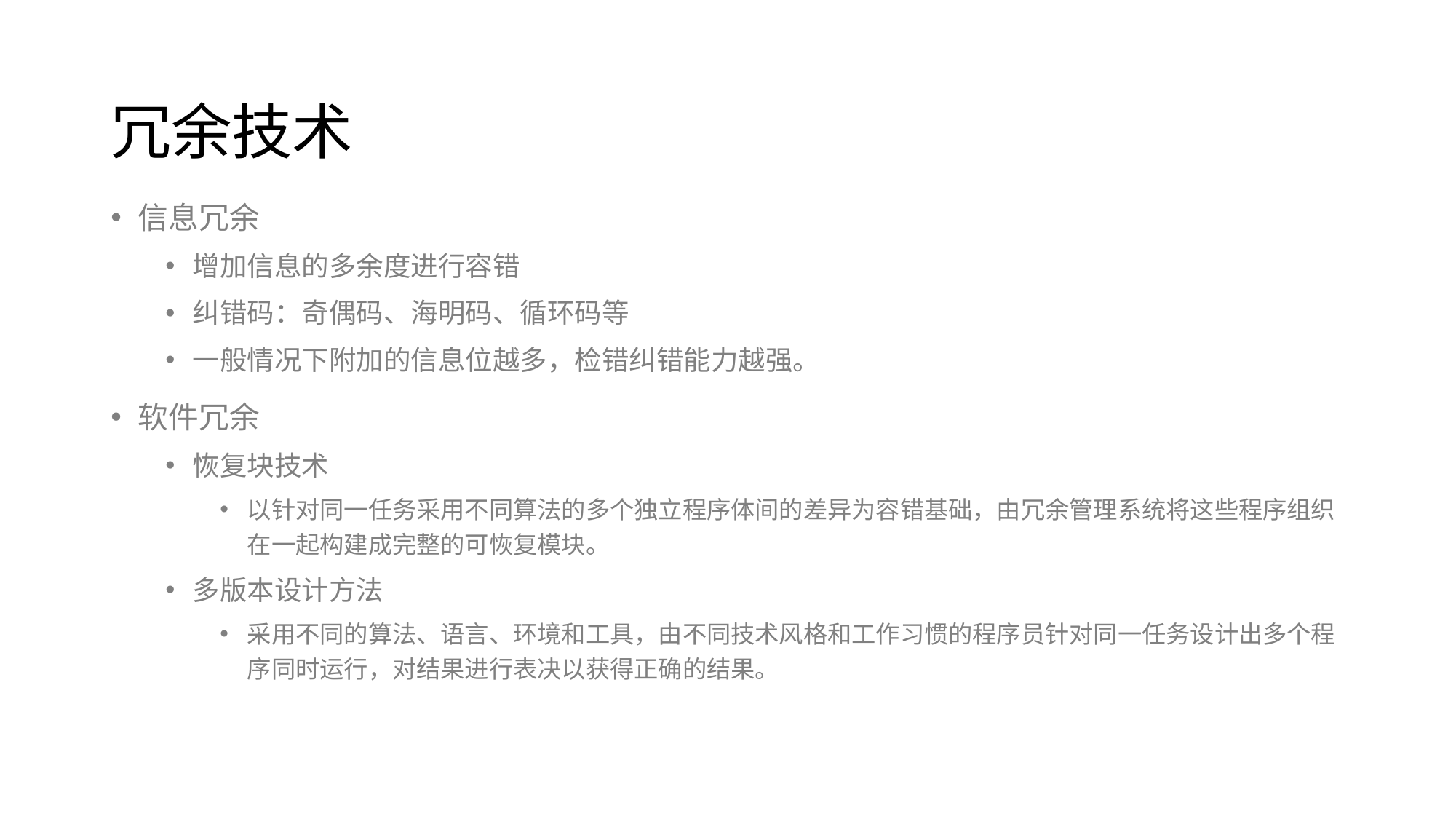

# 冗余技术
信息冗余
增加信息的多余度进行容错
纠错码：奇偶码、海明码、循环码等
一般情况下附加的信息位越多，检错纠错能力越强。
软件冗余
恢复块技术
以针对同一任务采用不同算法的多个独立程序体间的差异为容错基础，由冗余管理系统将这些程序组织在一起构建成完整的可恢复模块。
多版本设计方法
采用不同的算法、语言、环境和工具，由不同技术风格和工作习惯的程序员针对同一任务设计出多个程序同时运行，对结果进行表决以获得正确的结果。